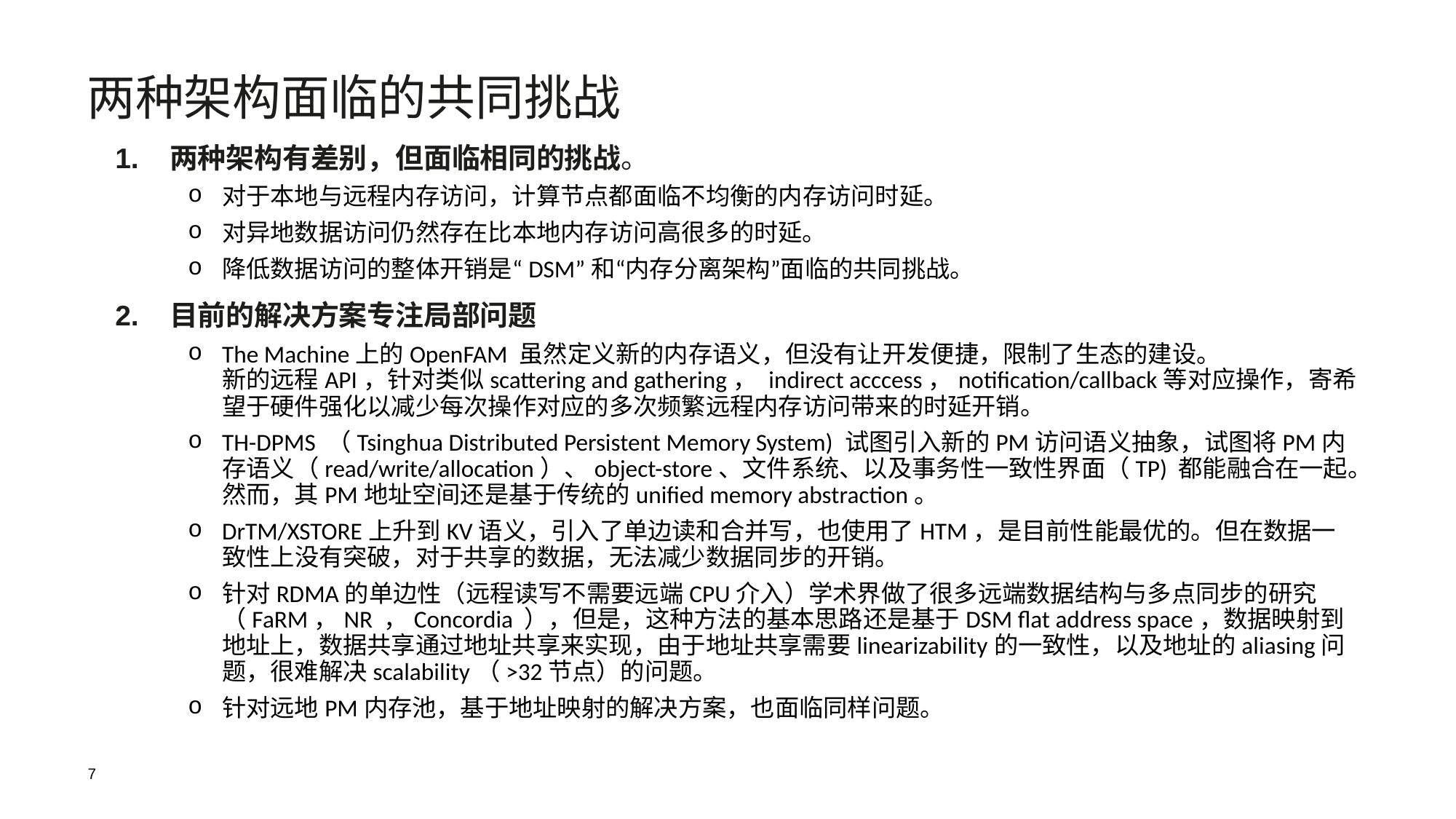

两种架构面临的共同挑战
两种架构有差别，但面临相同的挑战。
对于本地与远程内存访问，计算节点都面临不均衡的内存访问时延。
对异地数据访问仍然存在比本地内存访问高很多的时延。
降低数据访问的整体开销是“DSM”和“内存分离架构”面临的共同挑战。
目前的解决方案专注局部问题
The Machine上的OpenFAM 虽然定义新的内存语义，但没有让开发便捷，限制了生态的建设。
新的远程API，针对类似scattering and gathering， indirect acccess，notification/callback等对应操作，寄希望于硬件强化以减少每次操作对应的多次频繁远程内存访问带来的时延开销。
TH-DPMS （Tsinghua Distributed Persistent Memory System) 试图引入新的PM访问语义抽象，试图将PM内存语义（read/write/allocation）、object-store、文件系统、以及事务性一致性界面（TP) 都能融合在一起。然而，其PM地址空间还是基于传统的unified memory abstraction。
DrTM/XSTORE上升到KV语义，引入了单边读和合并写，也使用了HTM，是目前性能最优的。但在数据一致性上没有突破，对于共享的数据，无法减少数据同步的开销。
针对RDMA的单边性（远程读写不需要远端CPU介入）学术界做了很多远端数据结构与多点同步的研究（FaRM，NR ，Concordia ），但是，这种方法的基本思路还是基于DSM flat address space，数据映射到地址上，数据共享通过地址共享来实现，由于地址共享需要linearizability的一致性，以及地址的aliasing问题，很难解决scalability（>32节点）的问题。
针对远地PM内存池，基于地址映射的解决方案，也面临同样问题。

7